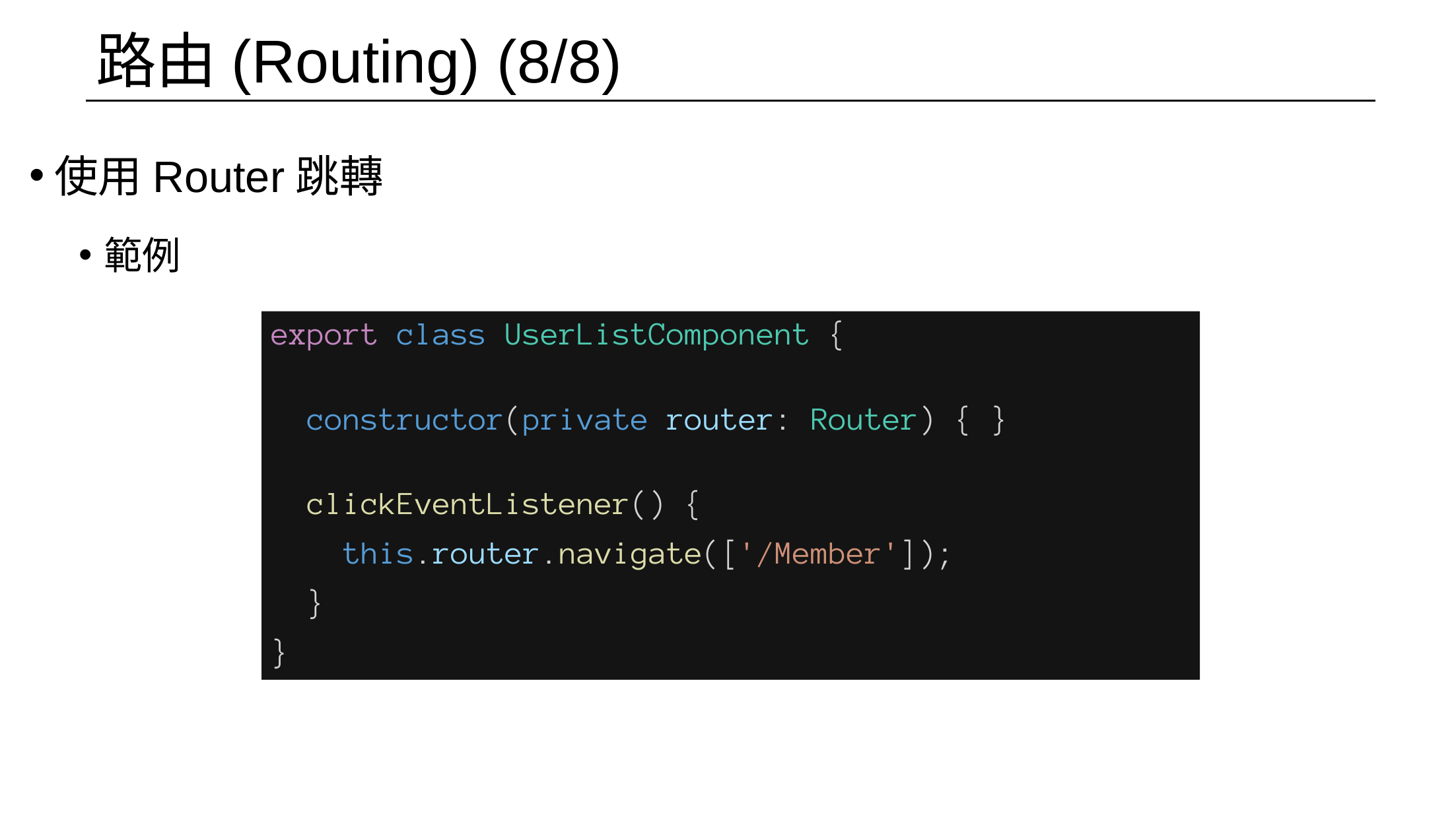

# 路由(Routing) (8/8)
使用Router跳轉
範例
export class UserListComponent {
  constructor(private router: Router) { }
  clickEventListener() {
    this.router.navigate(['/Member']);
  }
}